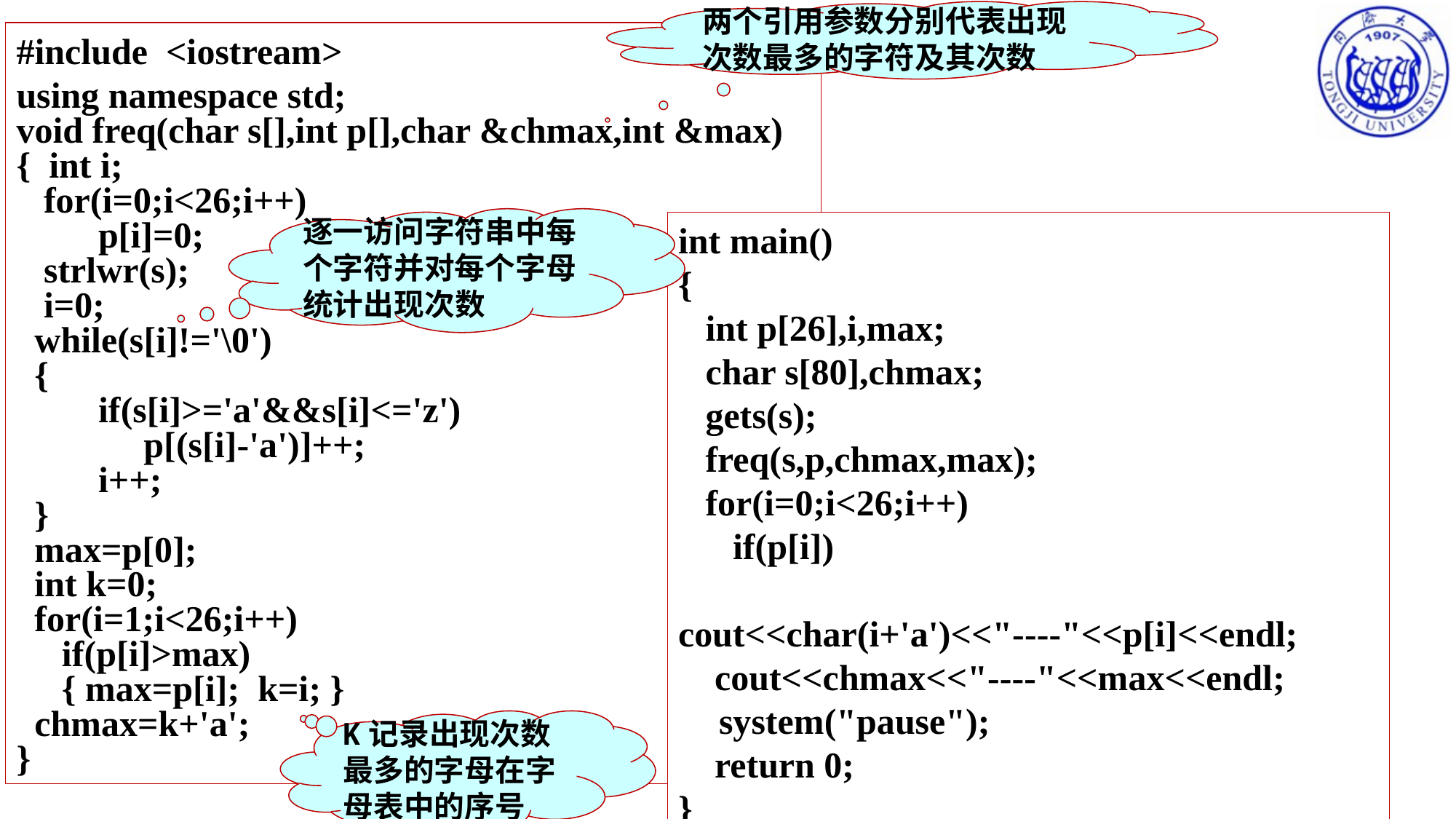

两个引用参数分别代表出现次数最多的字符及其次数
#include  <iostream>
using namespace std;
void freq(char s[],int p[],char &chmax,int &max)
{  int i;
   for(i=0;i<26;i++)
         p[i]=0;
   strlwr(s);
   i=0;
  while(s[i]!='\0')
  {
         if(s[i]>='a'&&s[i]<='z')
              p[(s[i]-'a')]++;
         i++;
  }
  max=p[0];
  int k=0;
  for(i=1;i<26;i++)
     if(p[i]>max)
     { max=p[i];  k=i; }
  chmax=k+'a';
}
逐一访问字符串中每个字符并对每个字母统计出现次数
int main()
{
   int p[26],i,max;
   char s[80],chmax;
   gets(s);
   freq(s,p,chmax,max);
   for(i=0;i<26;i++)
      if(p[i])
         cout<<char(i+'a')<<"----"<<p[i]<<endl;
    cout<<chmax<<"----"<<max<<endl;
    system("pause");
    return 0;
}
K记录出现次数最多的字母在字母表中的序号